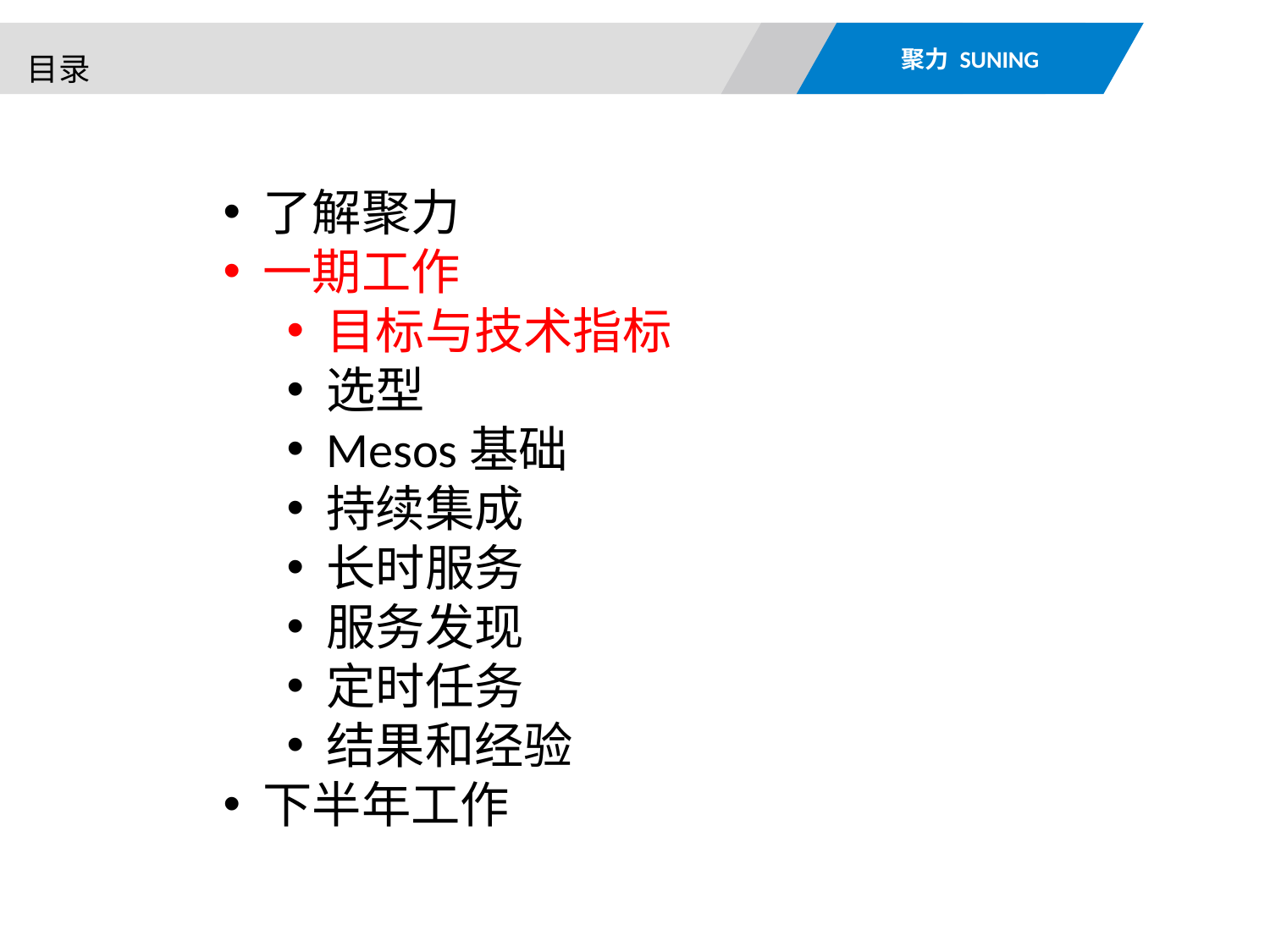

聚力 SUNING
目录
了解聚力
一期工作
目标与技术指标
选型
Mesos基础
持续集成
长时服务
服务发现
定时任务
结果和经验
下半年工作